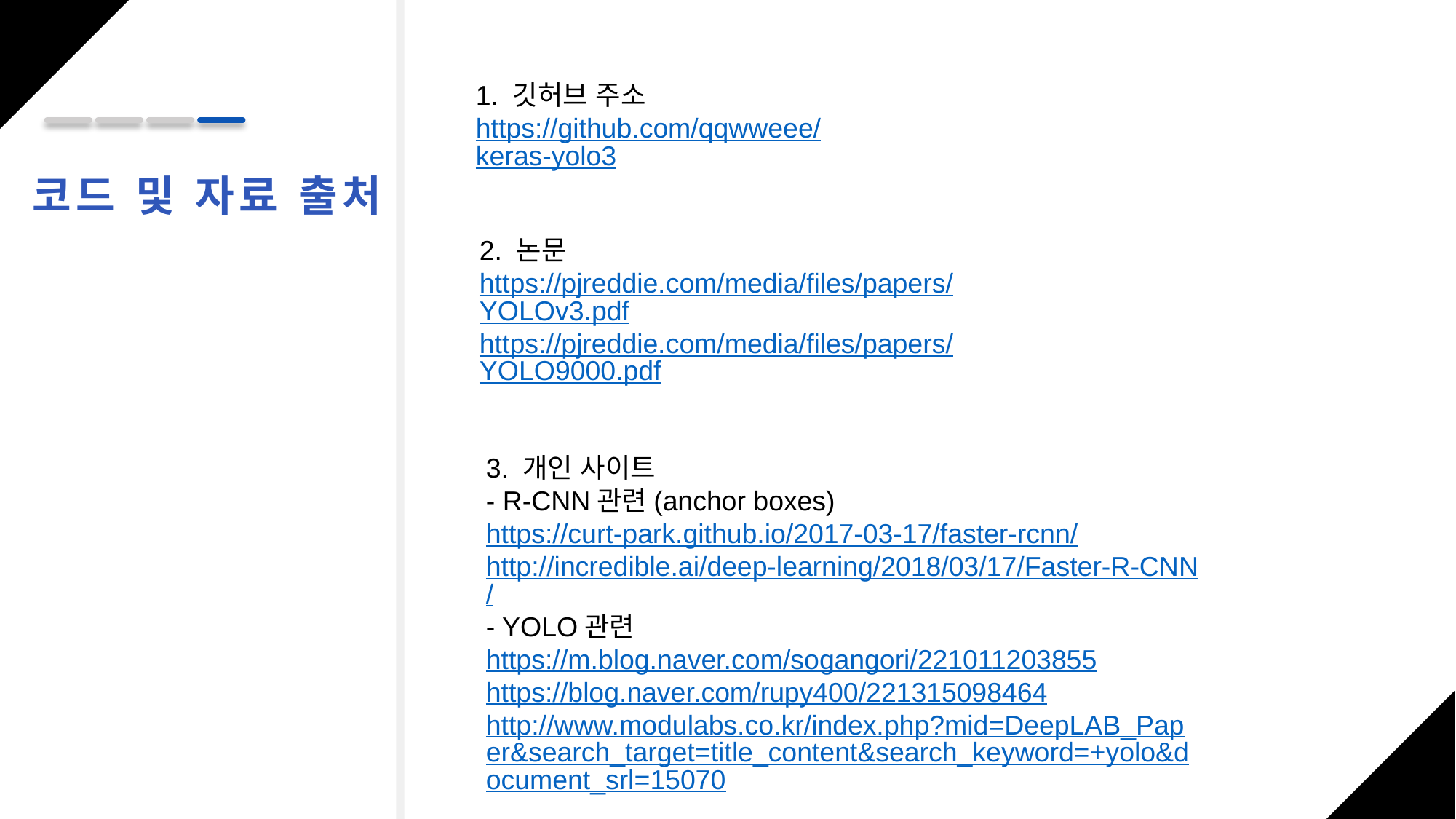

1. 깃허브 주소
https://github.com/qqwweee/keras-yolo3

코드 및 자료 출처
2. 논문
https://pjreddie.com/media/files/papers/YOLOv3.pdf
https://pjreddie.com/media/files/papers/YOLO9000.pdf

3. 개인 사이트
- R-CNN관련(anchor boxes)
https://curt-park.github.io/2017-03-17/faster-rcnn/
http://incredible.ai/deep-learning/2018/03/17/Faster-R-CNN/
- YOLO관련
https://m.blog.naver.com/sogangori/221011203855
https://blog.naver.com/rupy400/221315098464
http://www.modulabs.co.kr/index.php?mid=DeepLAB_Paper&search_target=title_content&search_keyword=+yolo&document_srl=15070